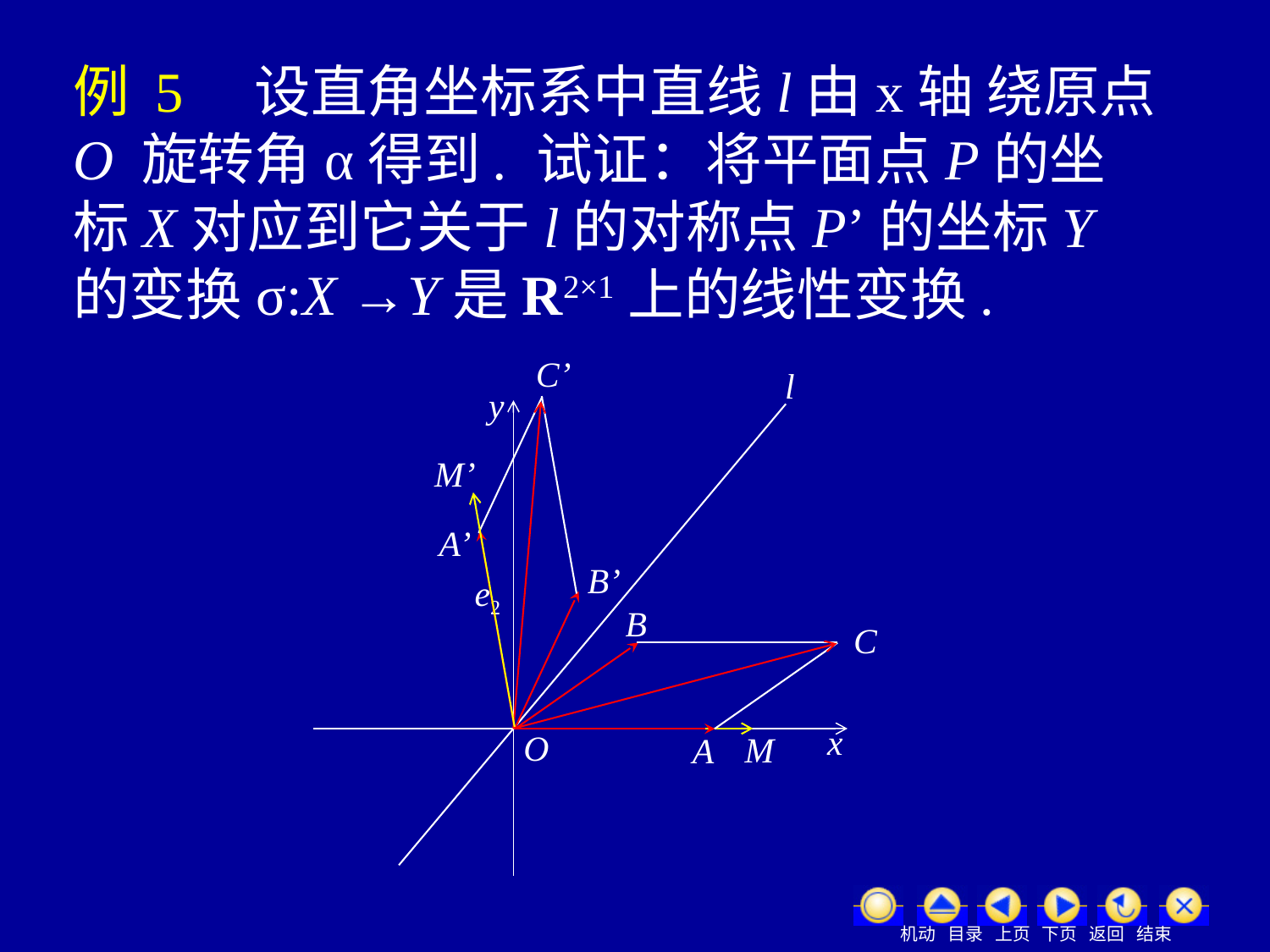

例 5    设直角坐标系中直线l由x轴 绕原点O 旋转角α得到. 试证：将平面点P的坐标X对应到它关于l的对称点P’的坐标Y的变换σ:X →Y是R2×1上的线性变换.
C’
l
y
M’
x
O
M
A’
B’
e2
B
C
A